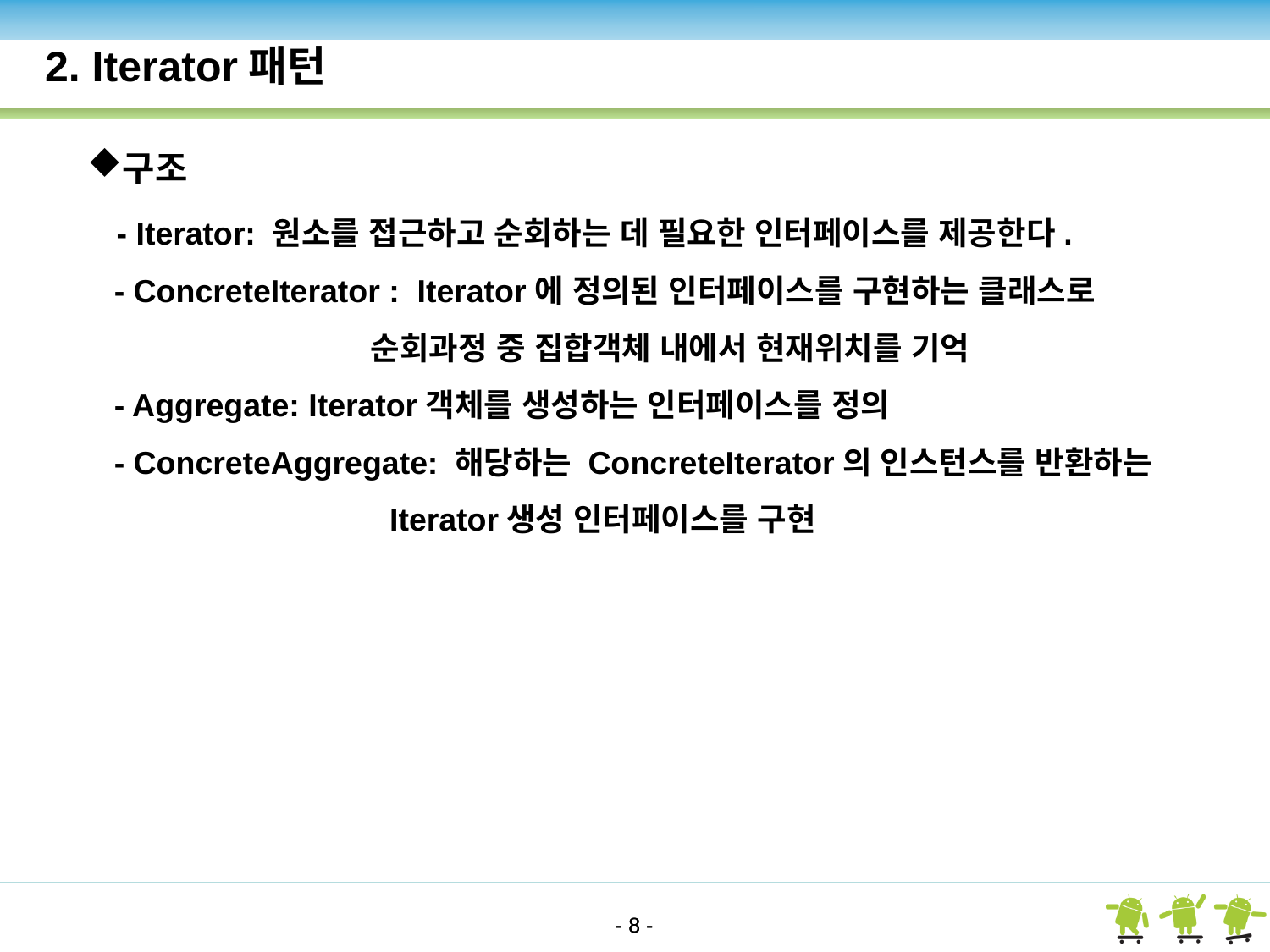

2. Iterator패턴
구조
   - Iterator: 원소를 접근하고 순회하는 데 필요한 인터페이스를 제공한다.
   - ConcreteIterator :  Iterator에 정의된 인터페이스를 구현하는 클래스로
                               순회과정 중 집합객체 내에서 현재위치를 기억
   - Aggregate: Iterator객체를 생성하는 인터페이스를 정의
   - ConcreteAggregate: 해당하는 ConcreteIterator의 인스턴스를 반환하는
                                  Iterator생성 인터페이스를 구현
- 8 -
- 8 -